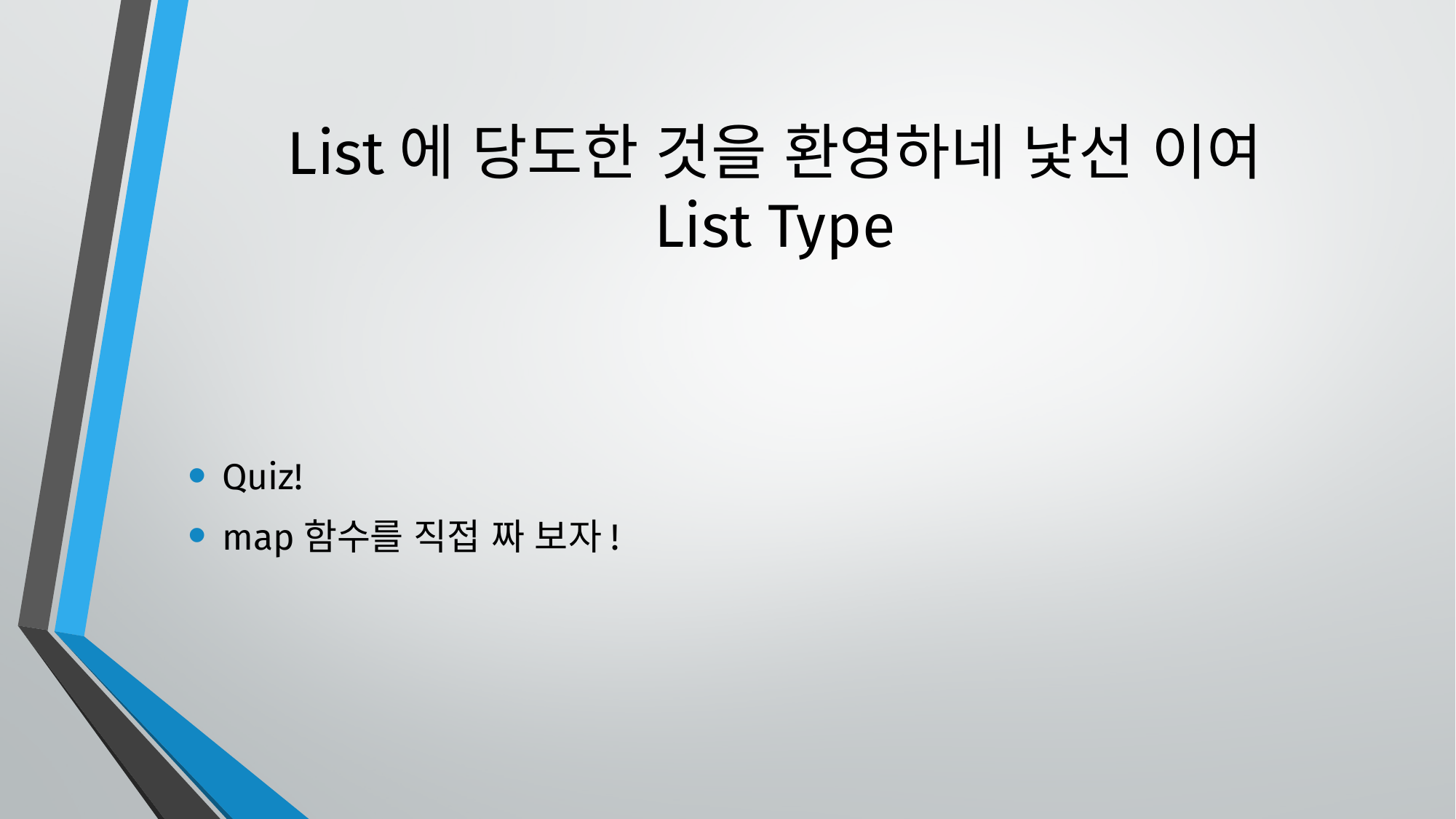

# List에 당도한 것을 환영하네 낯선 이여 List Type
Quiz!
map함수를 직접 짜 보자!